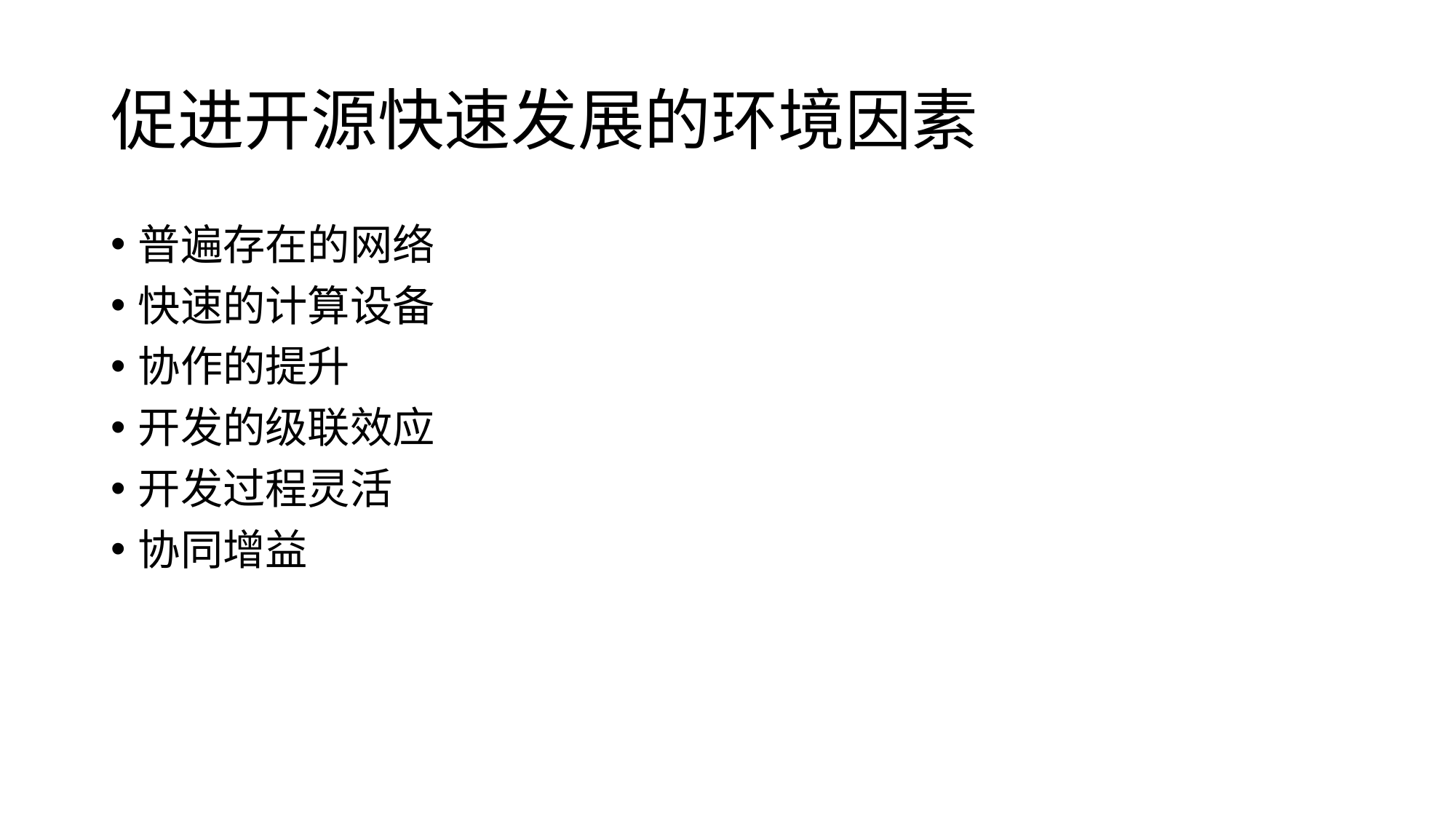

# 促进开源快速发展的环境因素
普遍存在的网络
快速的计算设备
协作的提升
开发的级联效应
开发过程灵活
协同增益